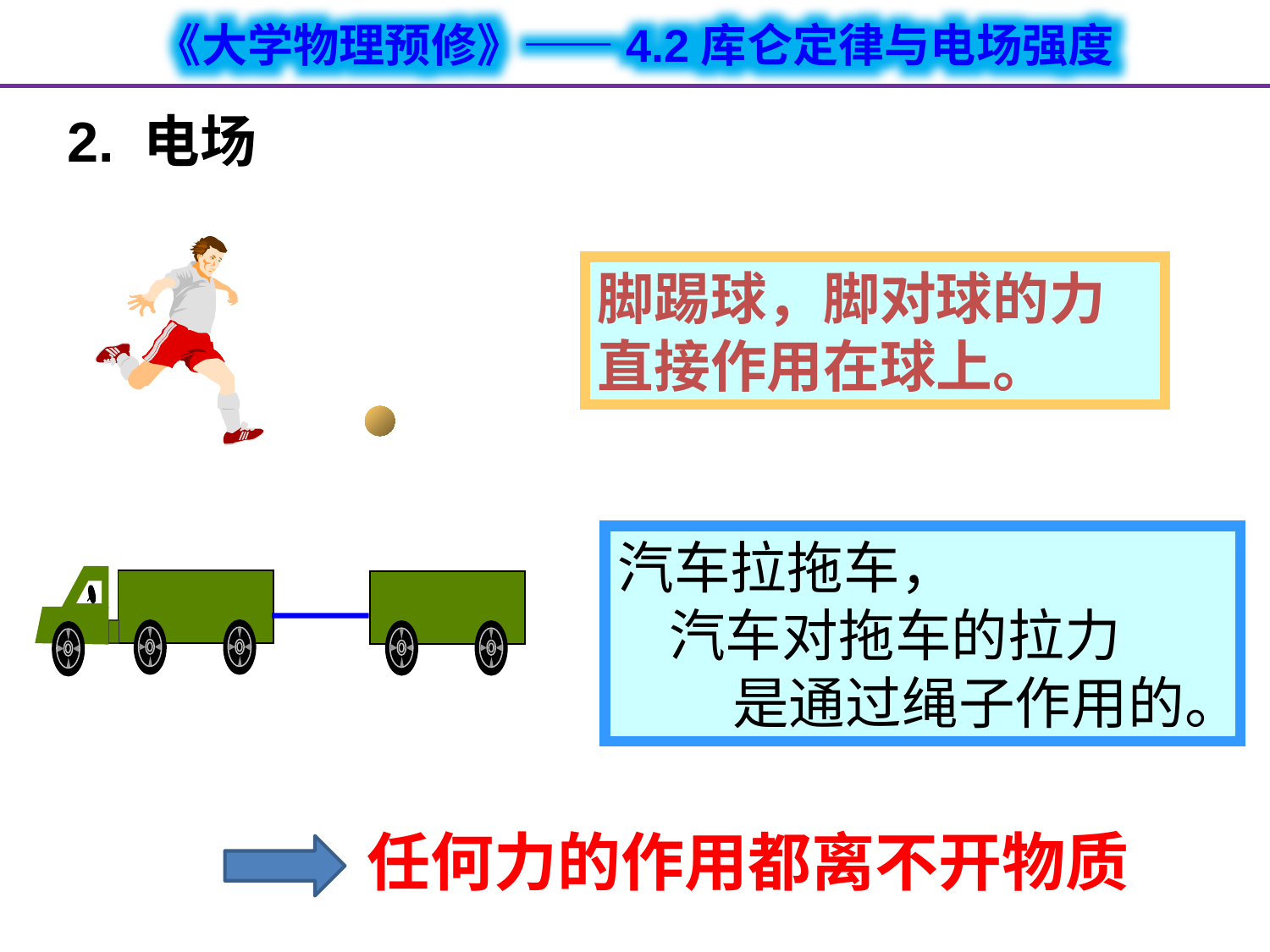

2. 电场

脚踢球，脚对球的力
直接作用在球上。

汽车拉拖车，
   汽车对拖车的拉力
        是通过绳子作用的。

任何力的作用都离不开物质